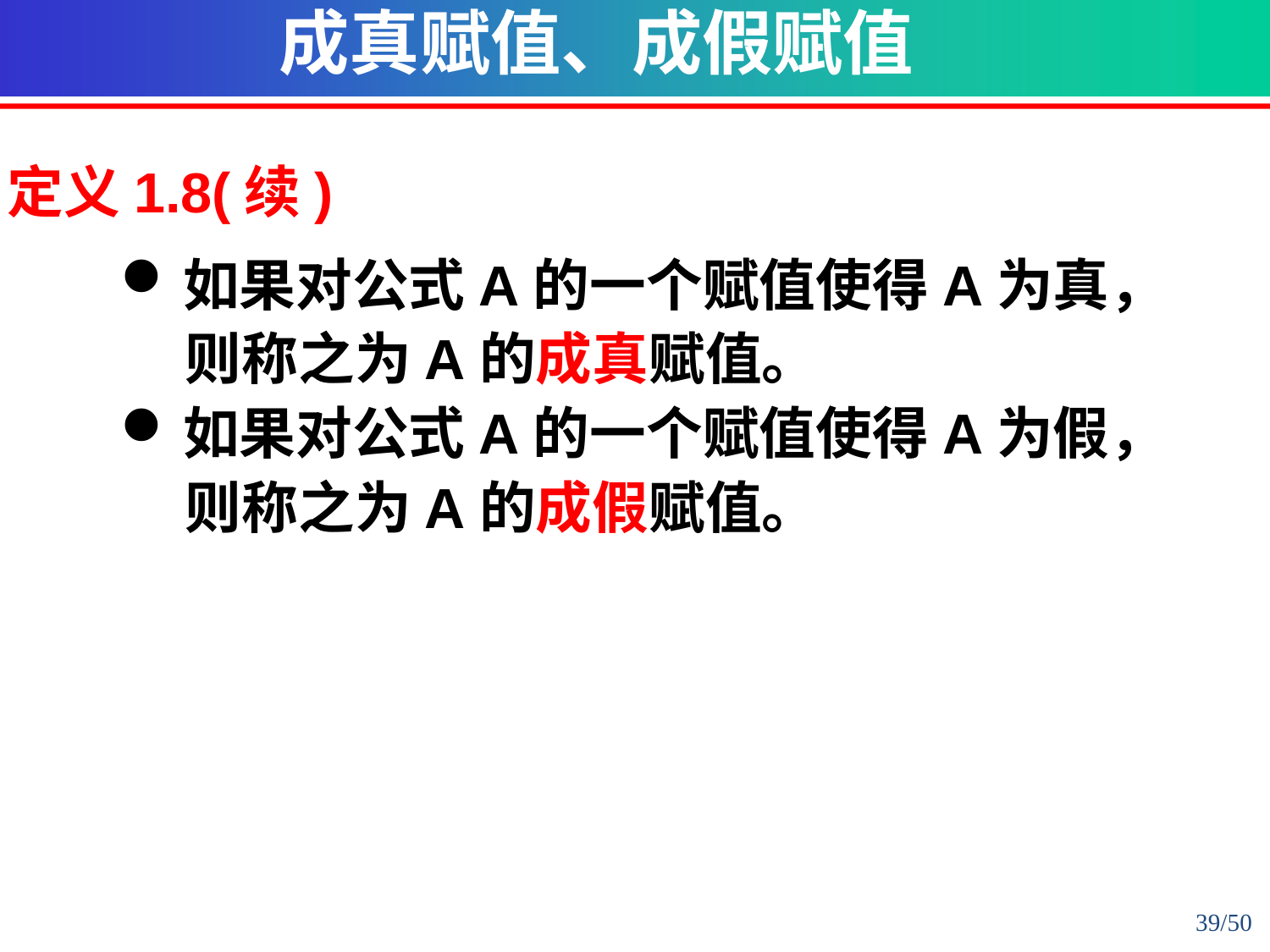

成真赋值、成假赋值
定义1.8(续)
如果对公式A的一个赋值使得A为真，
    则称之为A的成真赋值。
如果对公式A的一个赋值使得A为假，
    则称之为A的成假赋值。
39/50